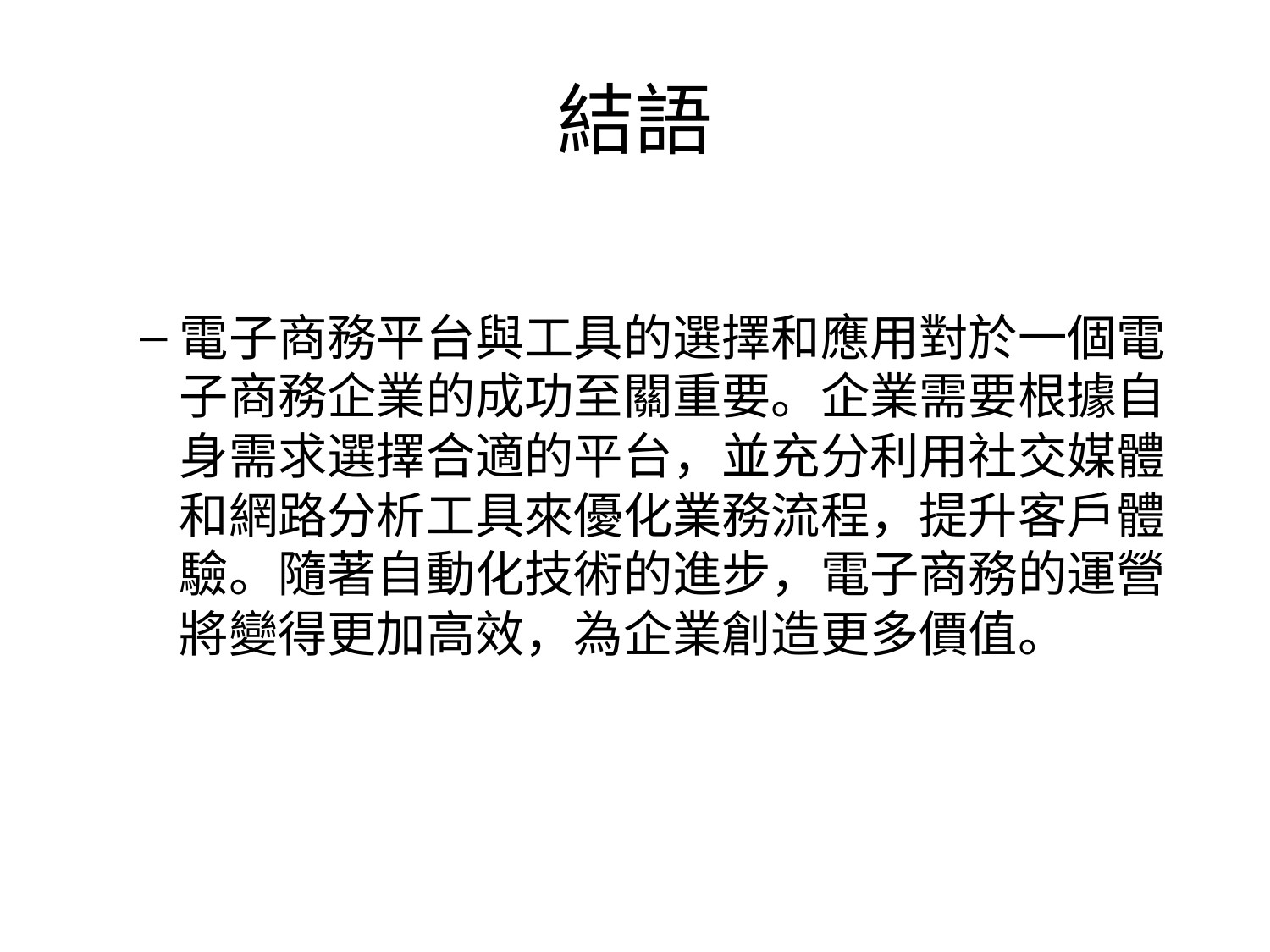

# 結語

電子商務平台與工具的選擇和應用對於一個電子商務企業的成功至關重要。企業需要根據自身需求選擇合適的平台，並充分利用社交媒體和網路分析工具來優化業務流程，提升客戶體驗。隨著自動化技術的進步，電子商務的運營將變得更加高效，為企業創造更多價值。